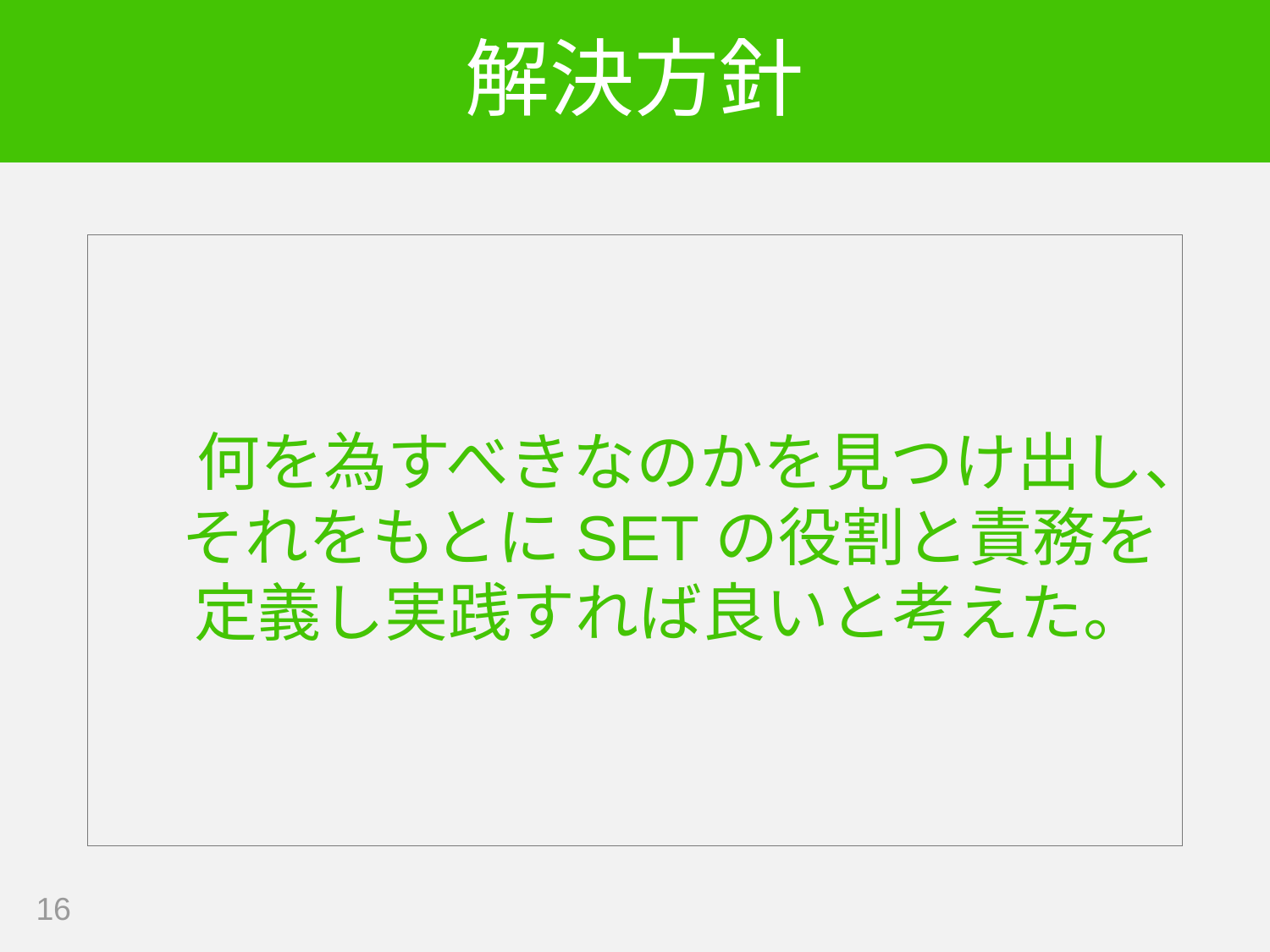

# 解決方針
何を為すべきなのかを見つけ出し、
それをもとにSETの役割と責務を
定義し実践すれば良いと考えた。
16